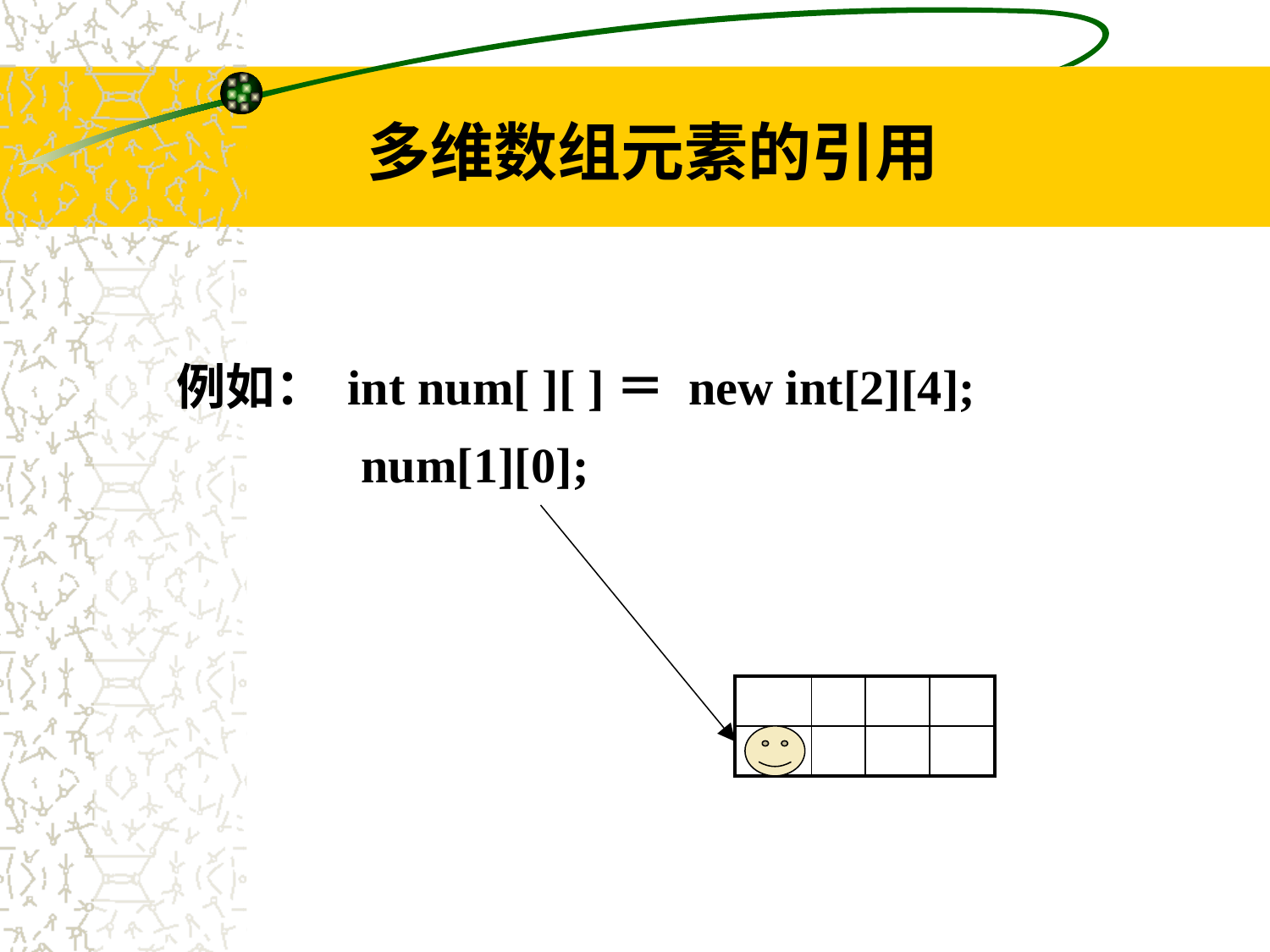

多维数组元素的引用

例如： int num[ ][ ]＝ new int[2][4];
             num[1][0];

|  |  |  |  |
| --- | --- | --- | --- |
|  |  |  |  |

30